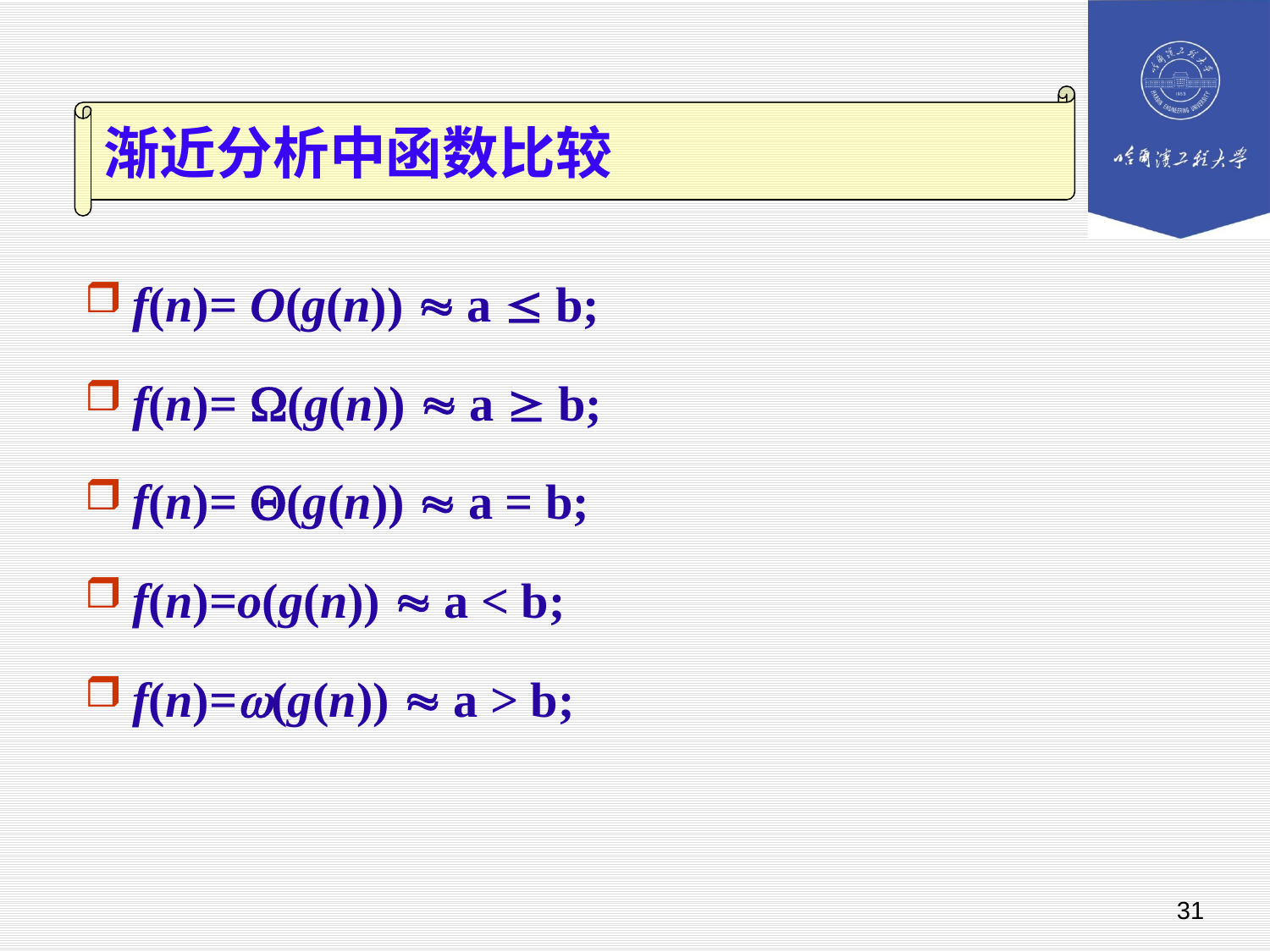

渐近分析中函数比较
f(n)= O(g(n)) ≈ a ≤ b;
f(n)= Ω(g(n)) ≈ a ≥ b;
f(n)= Θ(g(n)) ≈ a = b;
f(n)=o(g(n)) ≈ a < b;
f(n)=ω(g(n)) ≈ a > b;

31